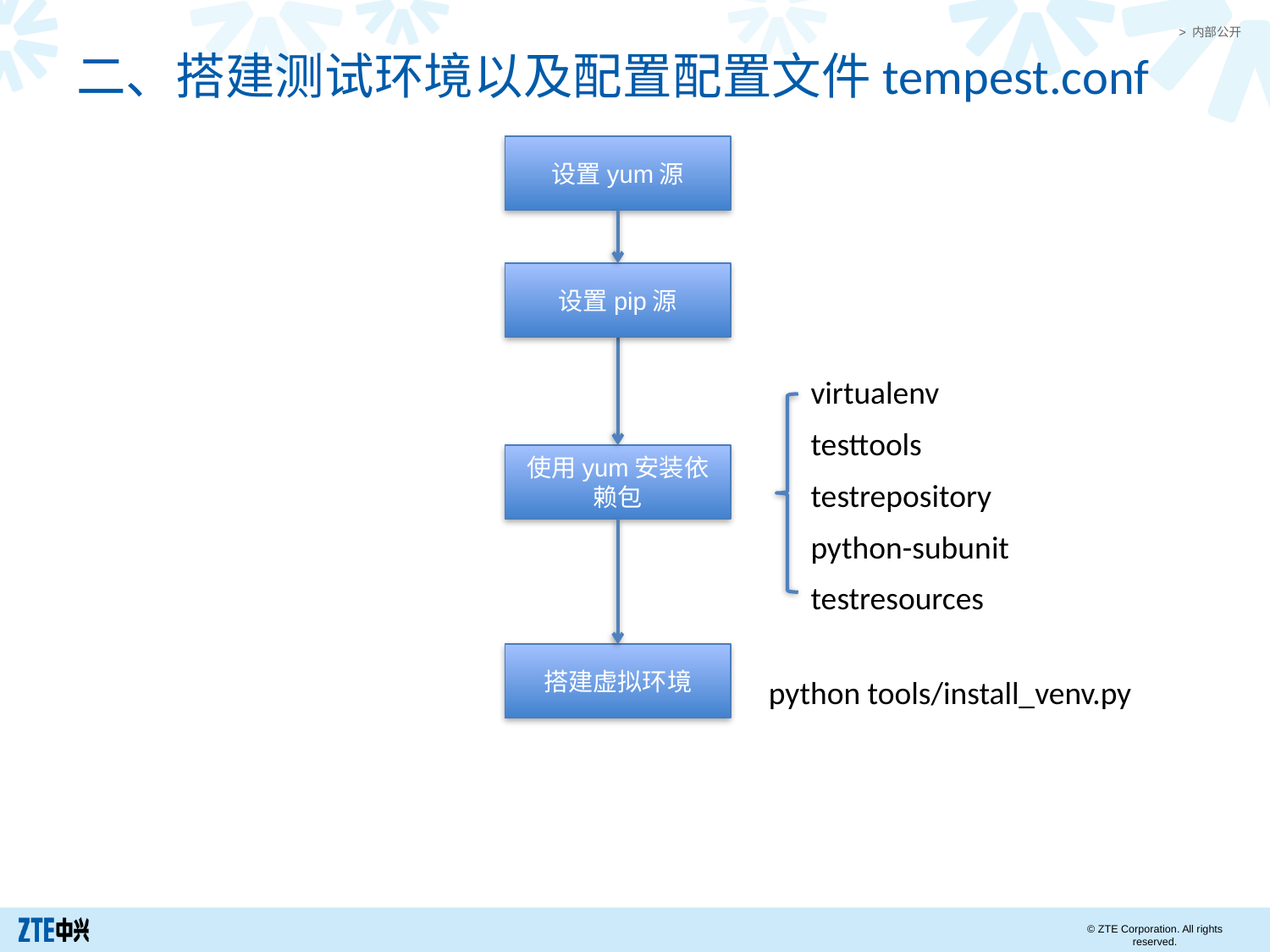

# 二、搭建测试环境以及配置配置文件tempest.conf
设置yum源
设置pip源
virtualenv

testtools
使用yum安装依赖包
testrepository
python-subunit
testresources
搭建虚拟环境
python tools/install_venv.py